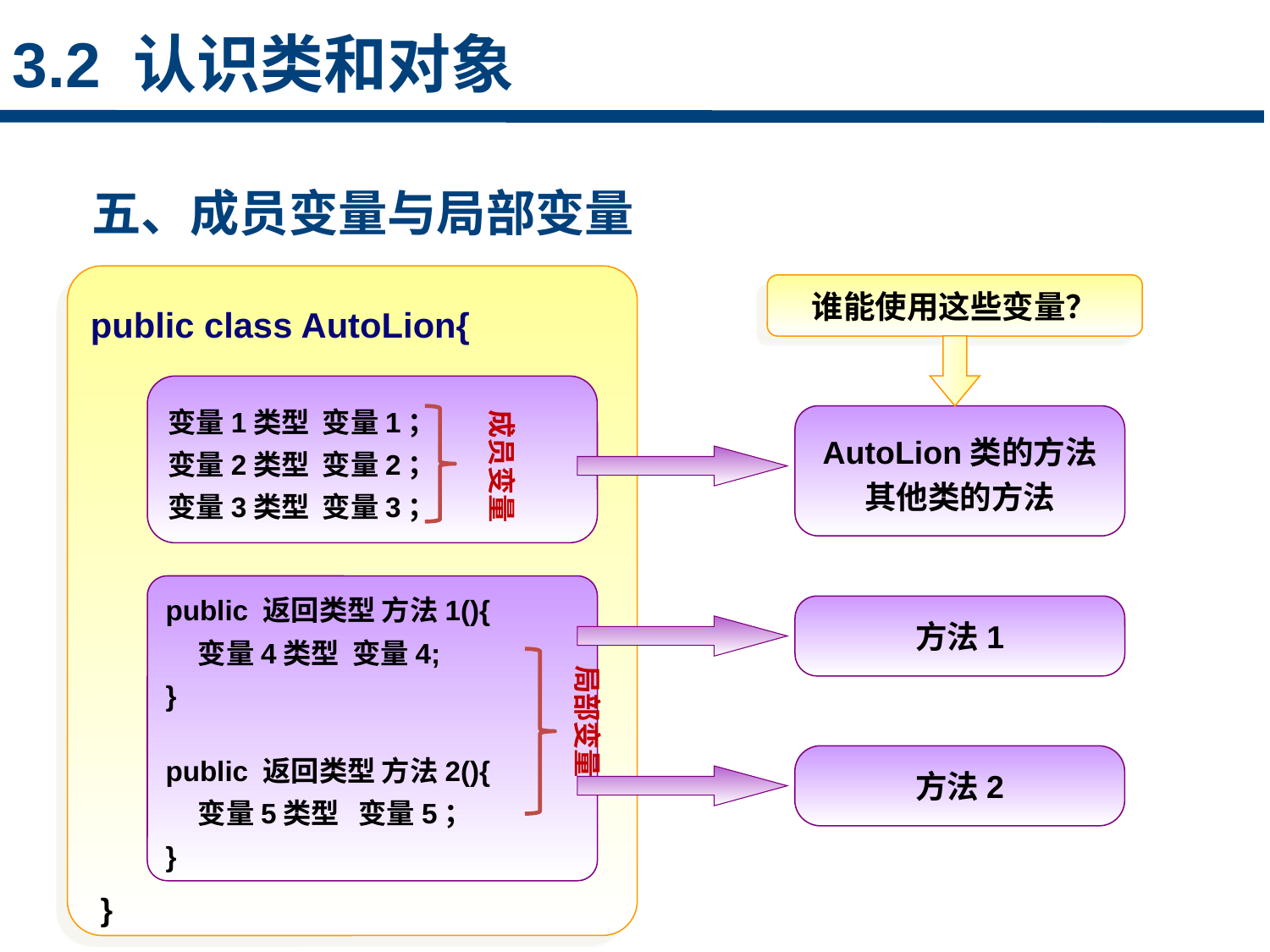

3.2 认识类和对象
五、成员变量与局部变量

点击添加文本
谁能使用这些变量？
public class AutoLion{

变量1类型  变量1；
变量2类型  变量2；
变量3类型  变量3；
成员变量

AutoLion类的方法
其他类的方法
点击添加文本

public 返回类型 方法1(){
    变量4类型  变量4;
}

public 返回类型 方法2(){
    变量5类型   变量5；
}
点击添加文本
方法1

局部变量
方法2

点击添加文本
}